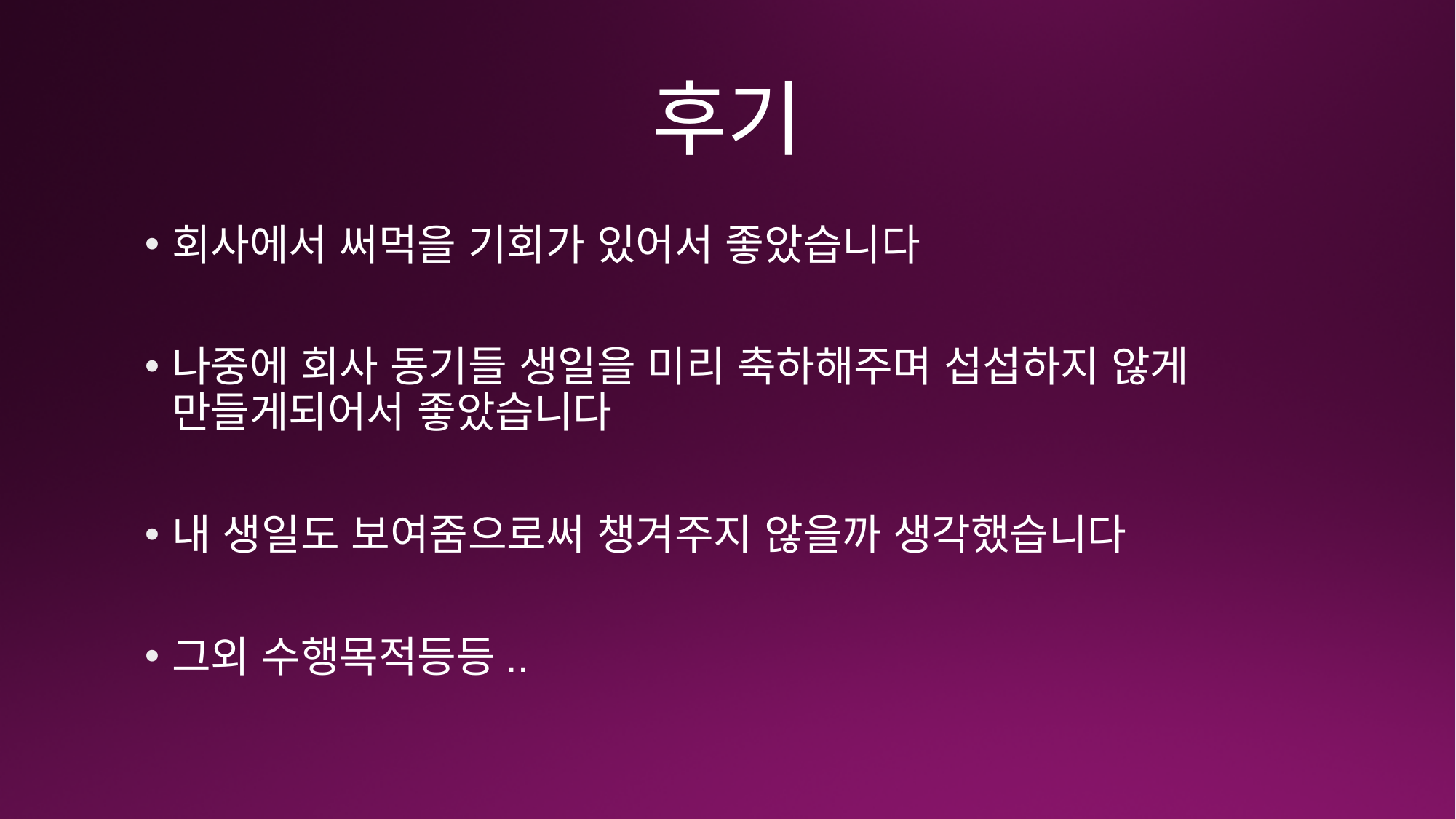

# 후기
회사에서 써먹을 기회가 있어서 좋았습니다

나중에 회사 동기들 생일을 미리 축하해주며 섭섭하지 않게 만들게되어서 좋았습니다

내 생일도 보여줌으로써 챙겨주지 않을까 생각했습니다

그외 수행목적등등..